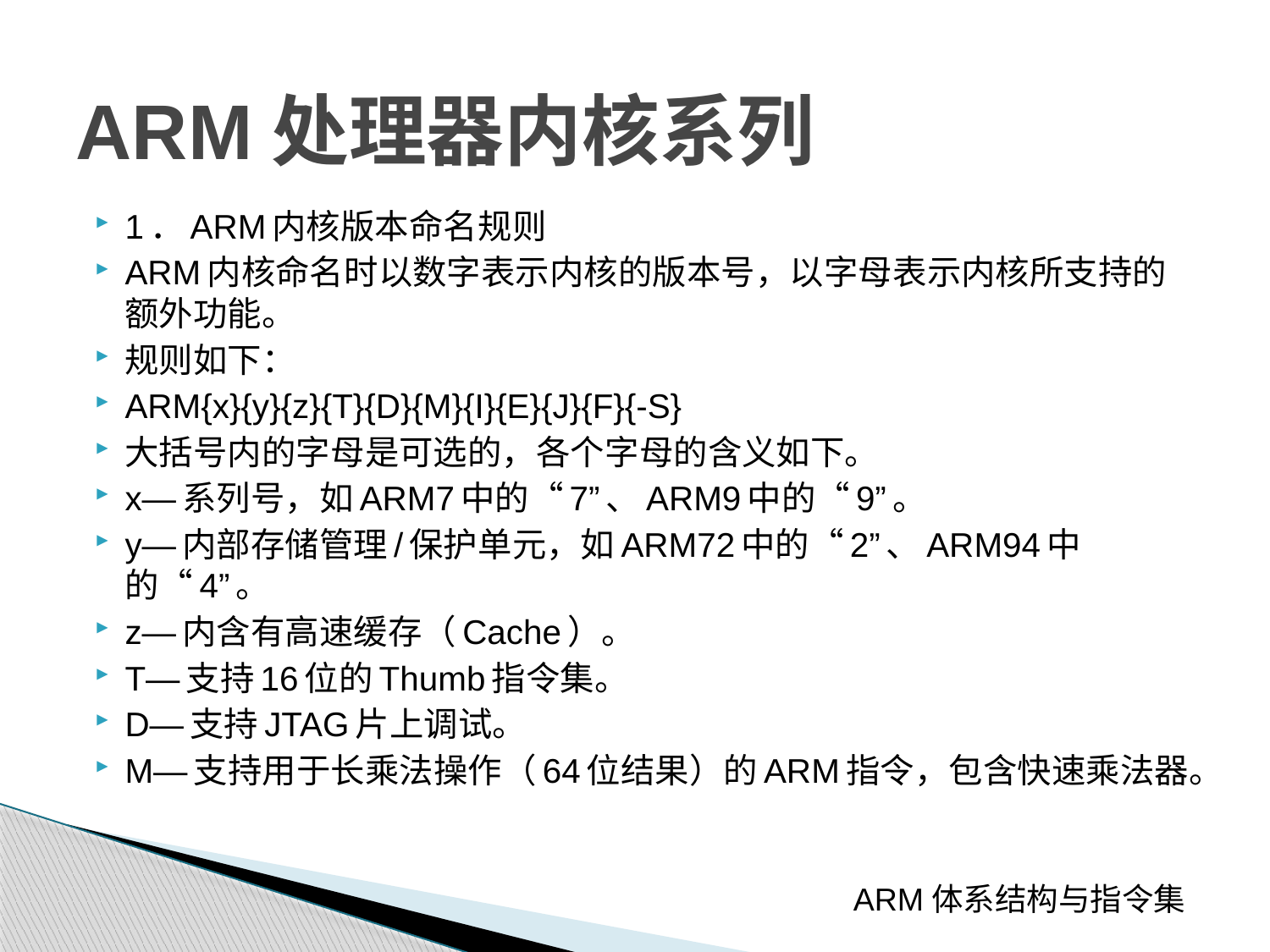

# ARM处理器内核系列
1．ARM内核版本命名规则
ARM内核命名时以数字表示内核的版本号，以字母表示内核所支持的额外功能。
规则如下：
ARM{x}{y}{z}{T}{D}{M}{I}{E}{J}{F}{-S}
大括号内的字母是可选的，各个字母的含义如下。
x—系列号，如ARM7中的“7”、ARM9中的“9”。
y—内部存储管理/保护单元，如ARM72中的“2”、ARM94中的“4”。
z—内含有高速缓存（Cache）。
T—支持16位的Thumb指令集。
D—支持JTAG片上调试。
M—支持用于长乘法操作（64位结果）的ARM指令，包含快速乘法器。

            ARM体系结构与指令集